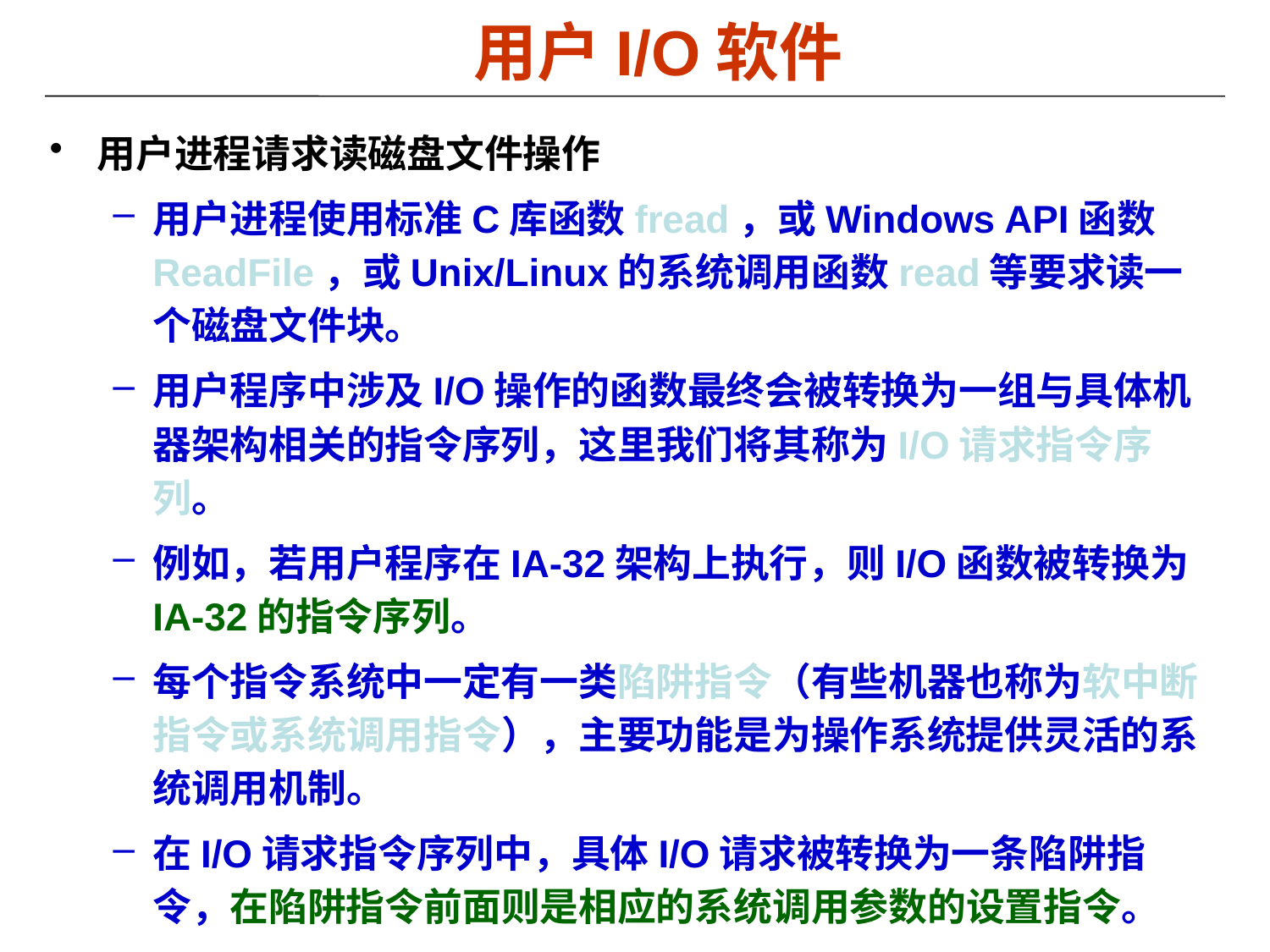

# 用户I/O软件
用户进程请求读磁盘文件操作
用户进程使用标准C库函数fread，或Windows API函数 ReadFile，或Unix/Linux的系统调用函数read等要求读一个磁盘文件块。
用户程序中涉及I/O操作的函数最终会被转换为一组与具体机器架构相关的指令序列，这里我们将其称为I/O请求指令序列。
例如，若用户程序在IA-32架构上执行，则I/O函数被转换为IA-32的指令序列。
每个指令系统中一定有一类陷阱指令（有些机器也称为软中断指令或系统调用指令），主要功能是为操作系统提供灵活的系统调用机制。
在I/O请求指令序列中，具体I/O请求被转换为一条陷阱指令，在陷阱指令前面则是相应的系统调用参数的设置指令。